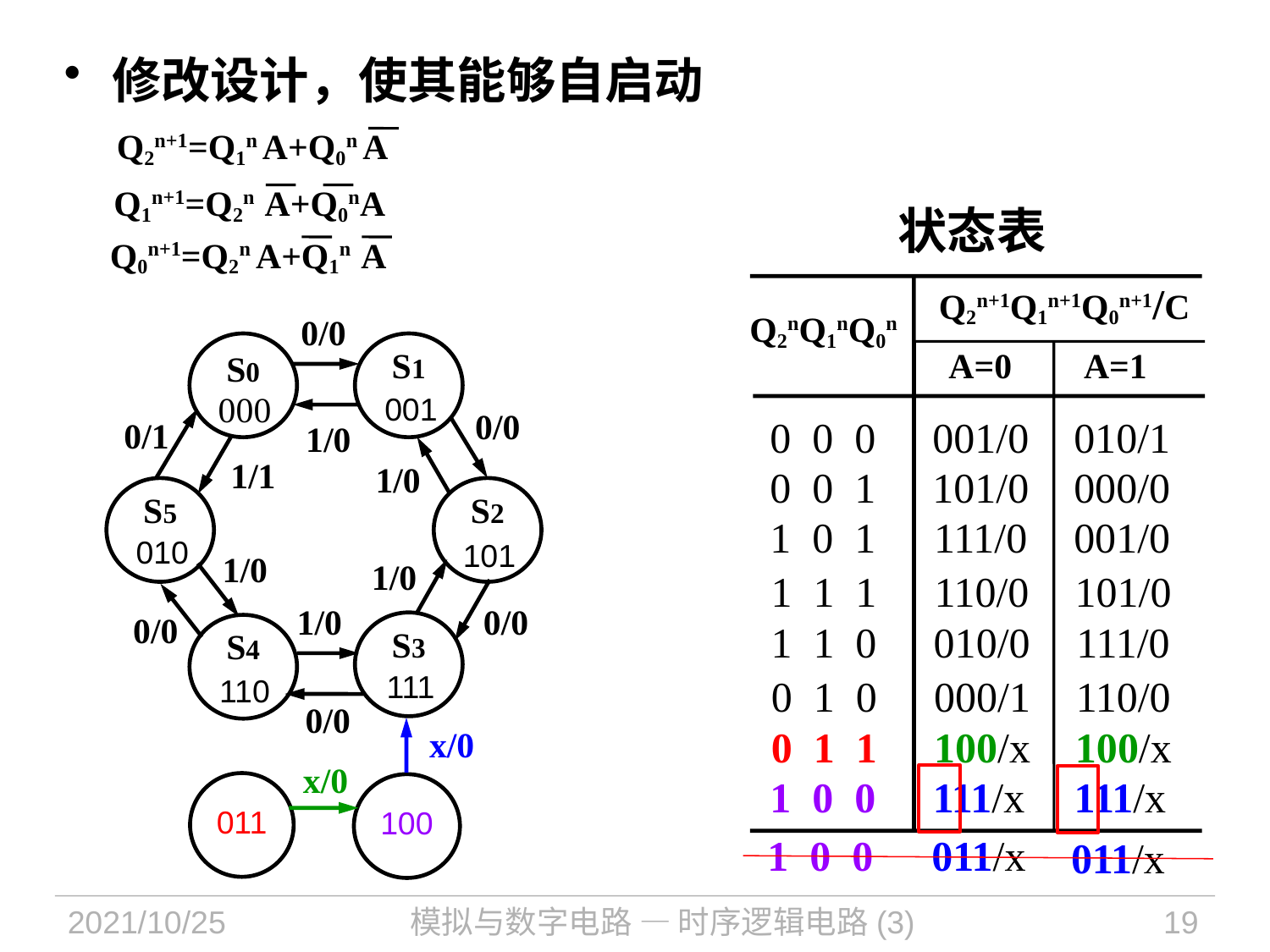

修改设计，使其能够自启动
Q2n+1=Q1n A+Q0n A

Q1n+1=Q2n  A+Q0nA

状态表
Q0n+1=Q2n A+Q1n  A

Q2n+1Q1n+1Q0n+1/C

Q2nQ1nQ0n
0/0
S0

S1

000
001

0/0

0/1
1/0

1/1
1/0
S5

S2

010
101
1/0
1/0

1/0
0/0
0/0
S3

S4

111
110

0/0

A=0
A=1
0  0  0
001/0
010/1
0  0  1
101/0
000/0
1  0  1
111/0
001/0
1  1  1
110/0
101/0
1  1  0
010/0
111/0
0  1  0
000/1
110/0

0  1  1
100/x
100/x
x/0
x/0

1  0  0
111/x
111/x
011
100
011/x
1  0  0
011/x
2021/10/25
模拟与数字电路 — 时序逻辑电路(3)
19